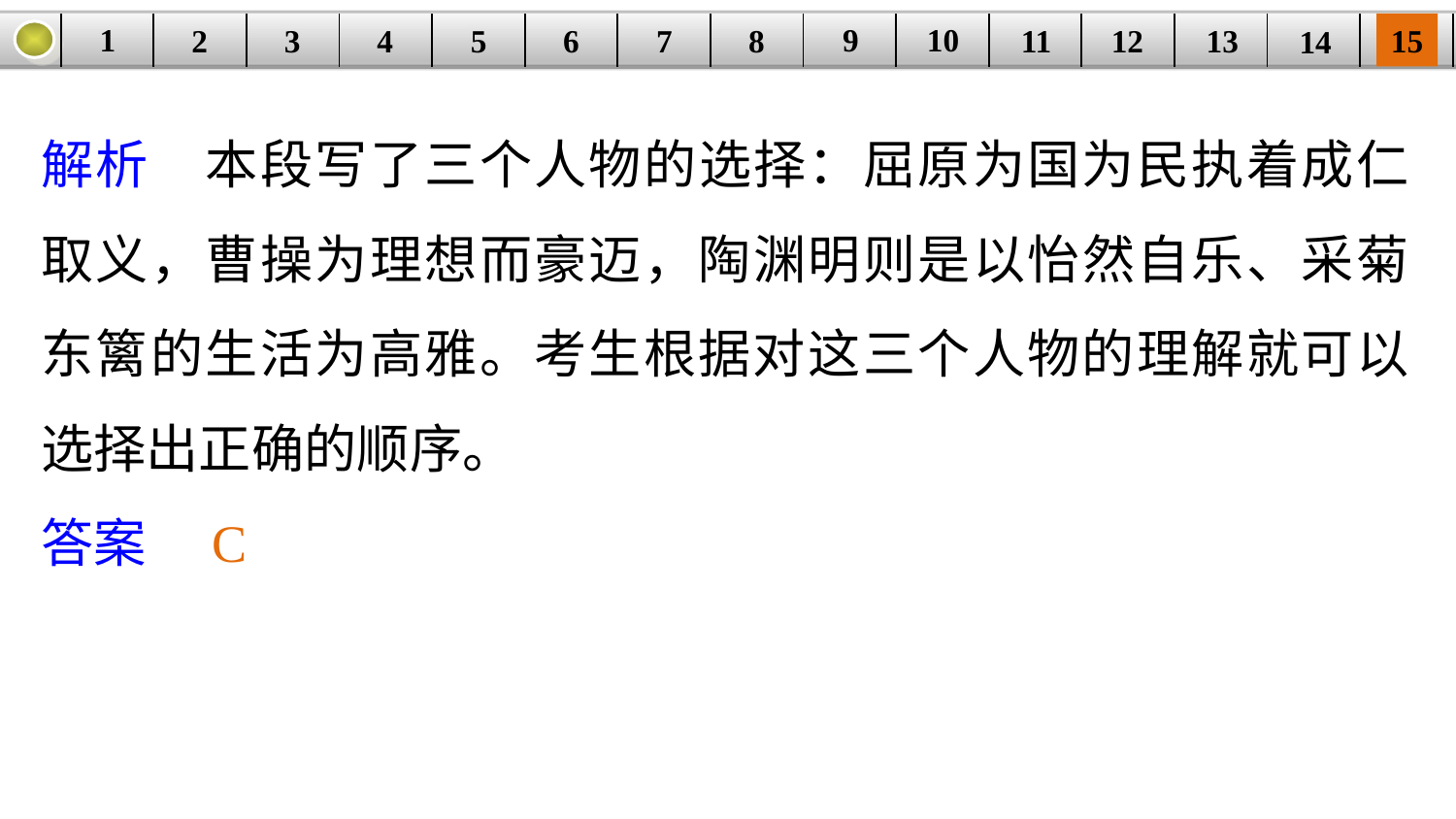

9
10
1
3
4
5
6
8
11
2
12
15
|  |  |  |  |  |  |  |  |  |  |  |  |  |  |  |
| --- | --- | --- | --- | --- | --- | --- | --- | --- | --- | --- | --- | --- | --- | --- |
7
13
14

解析　本段写了三个人物的选择：屈原为国为民执着成仁取义，曹操为理想而豪迈，陶渊明则是以怡然自乐、采菊东篱的生活为高雅。考生根据对这三个人物的理解就可以选择出正确的顺序。
答案　C